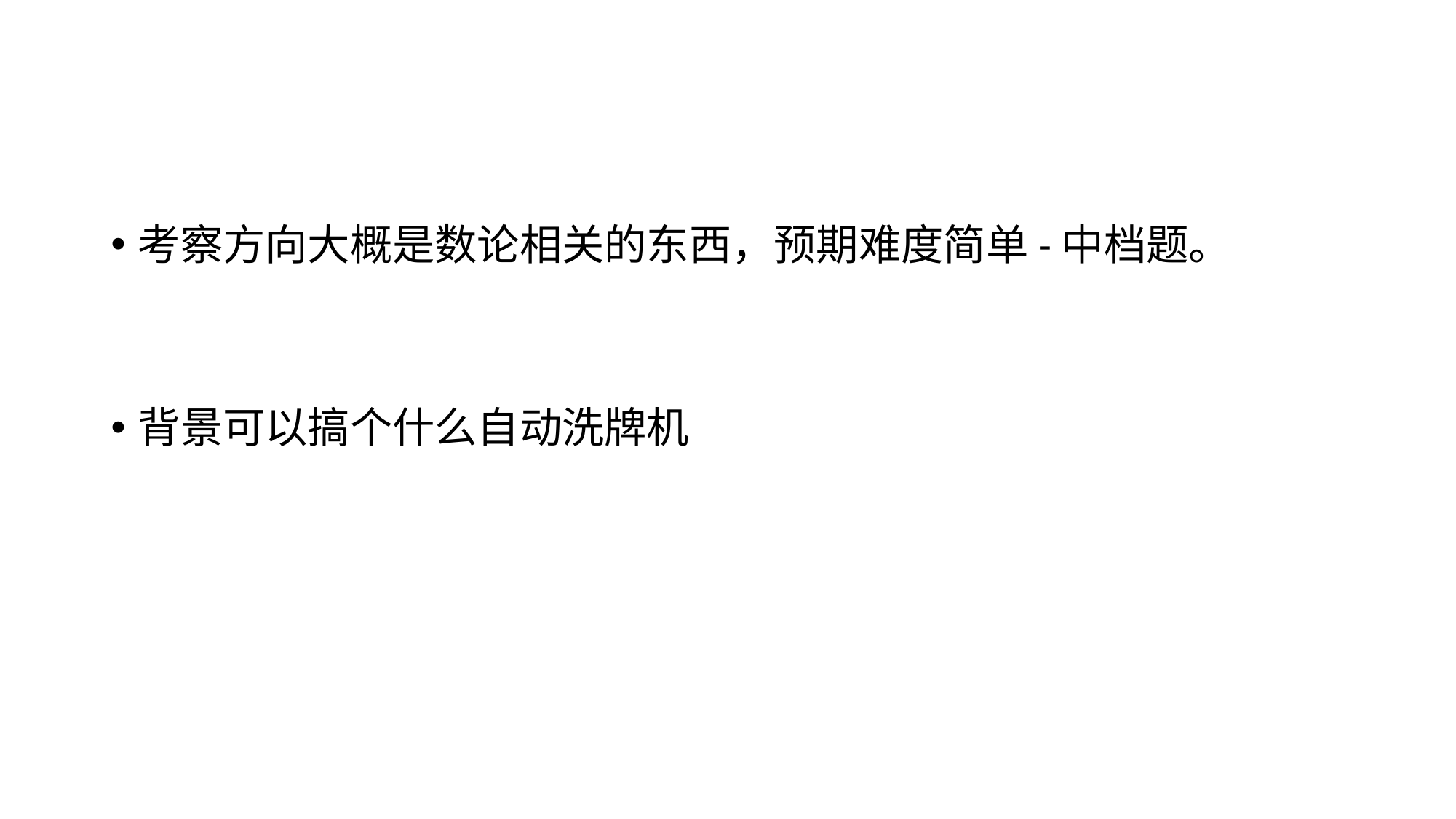

#
考察方向大概是数论相关的东西，预期难度简单-中档题。

背景可以搞个什么自动洗牌机